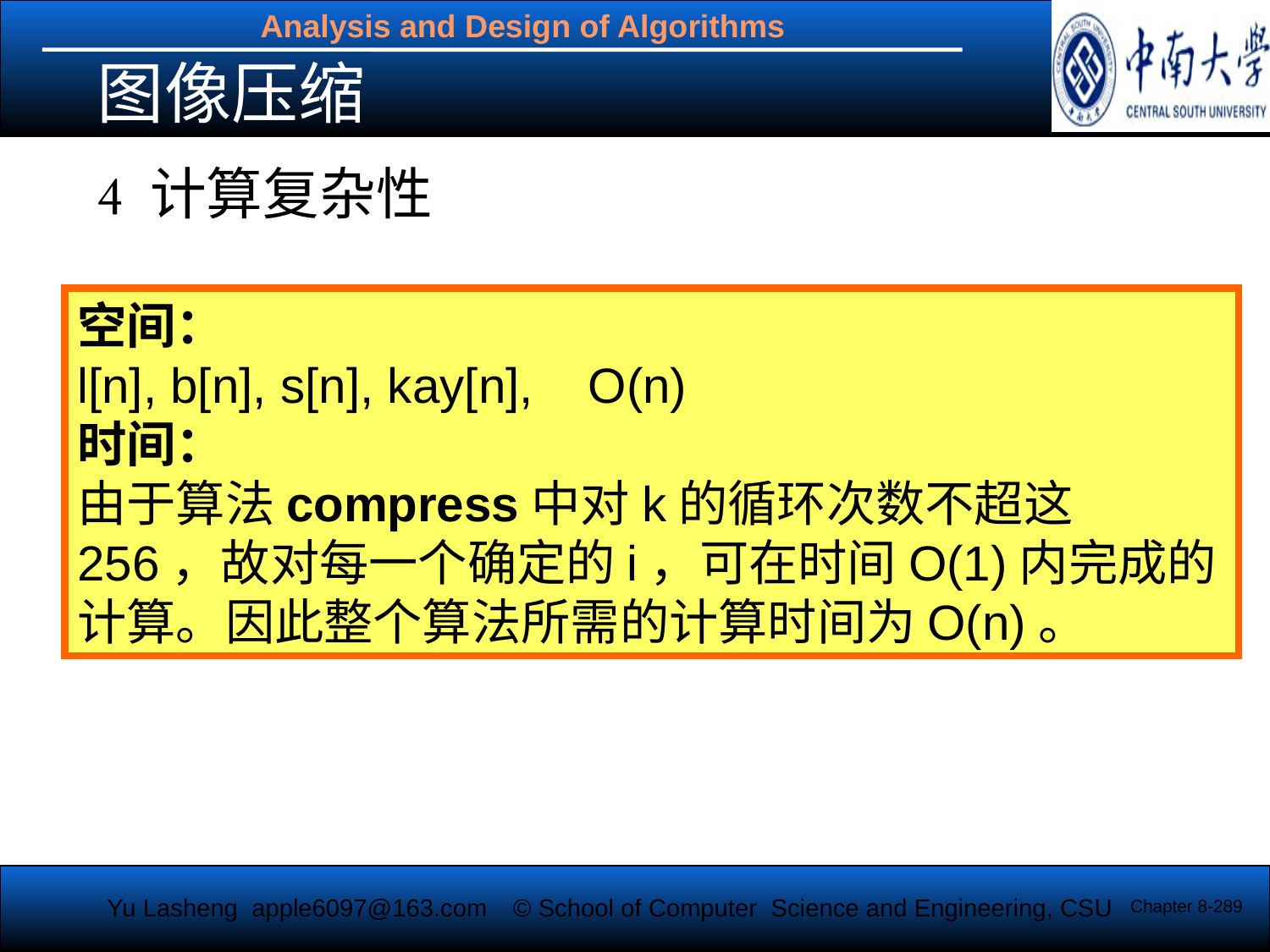

图像压缩
4 计算复杂性
空间：
l[n], b[n], s[n], kay[n],    O(n)
时间：
由于算法compress中对k的循环次数不超这256，故对每一个确定的i，可在时间O(1)内完成的计算。因此整个算法所需的计算时间为O(n)。

Chapter 8-289